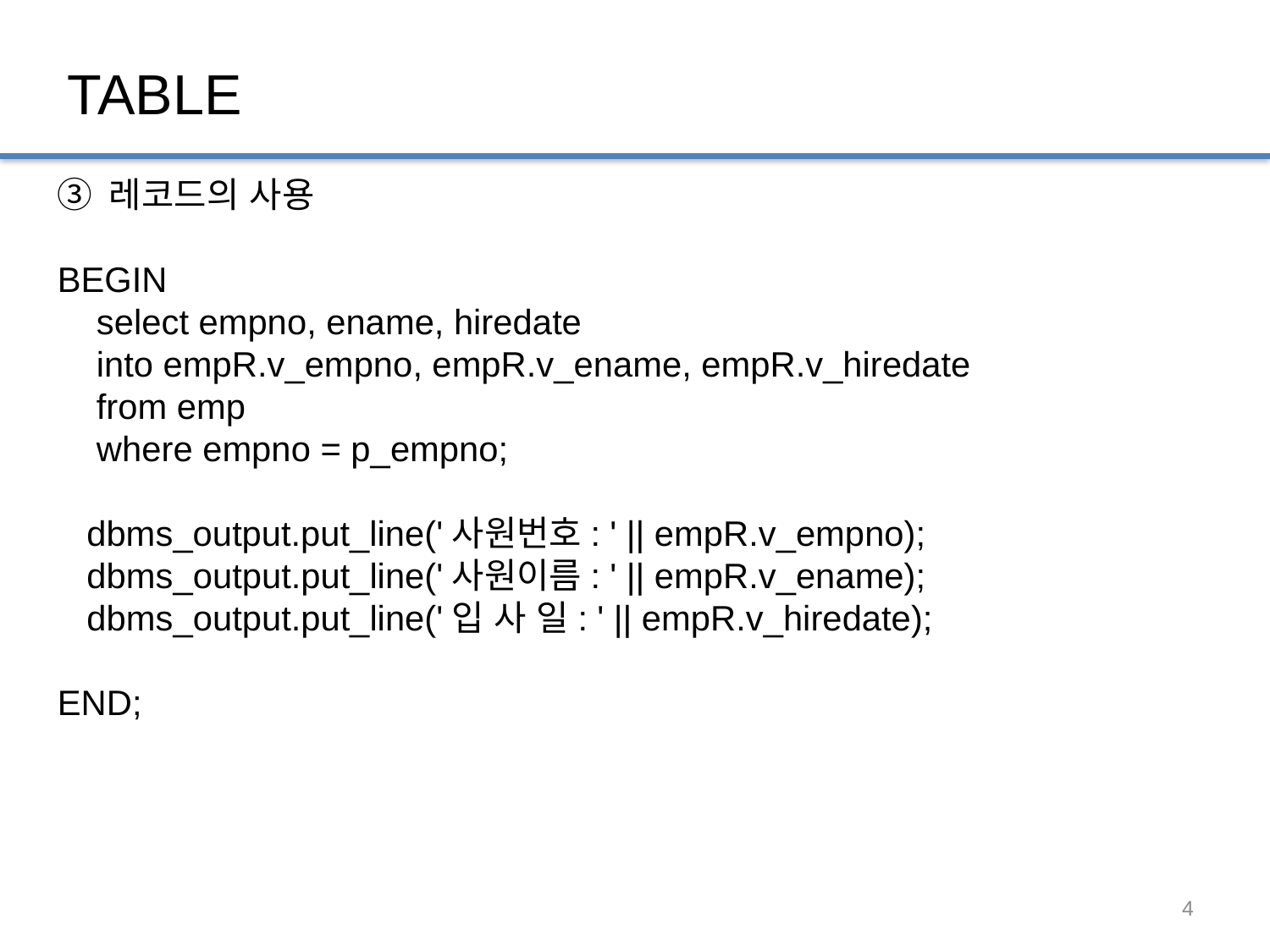

TABLE
③ 레코드의 사용

BEGIN
    select empno, ename, hiredate
    into empR.v_empno, empR.v_ename, empR.v_hiredate
    from emp
    where empno = p_empno;
   dbms_output.put_line('사원번호: ' || empR.v_empno);
   dbms_output.put_line('사원이름: ' || empR.v_ename);
   dbms_output.put_line('입 사 일: ' || empR.v_hiredate);
END;
4